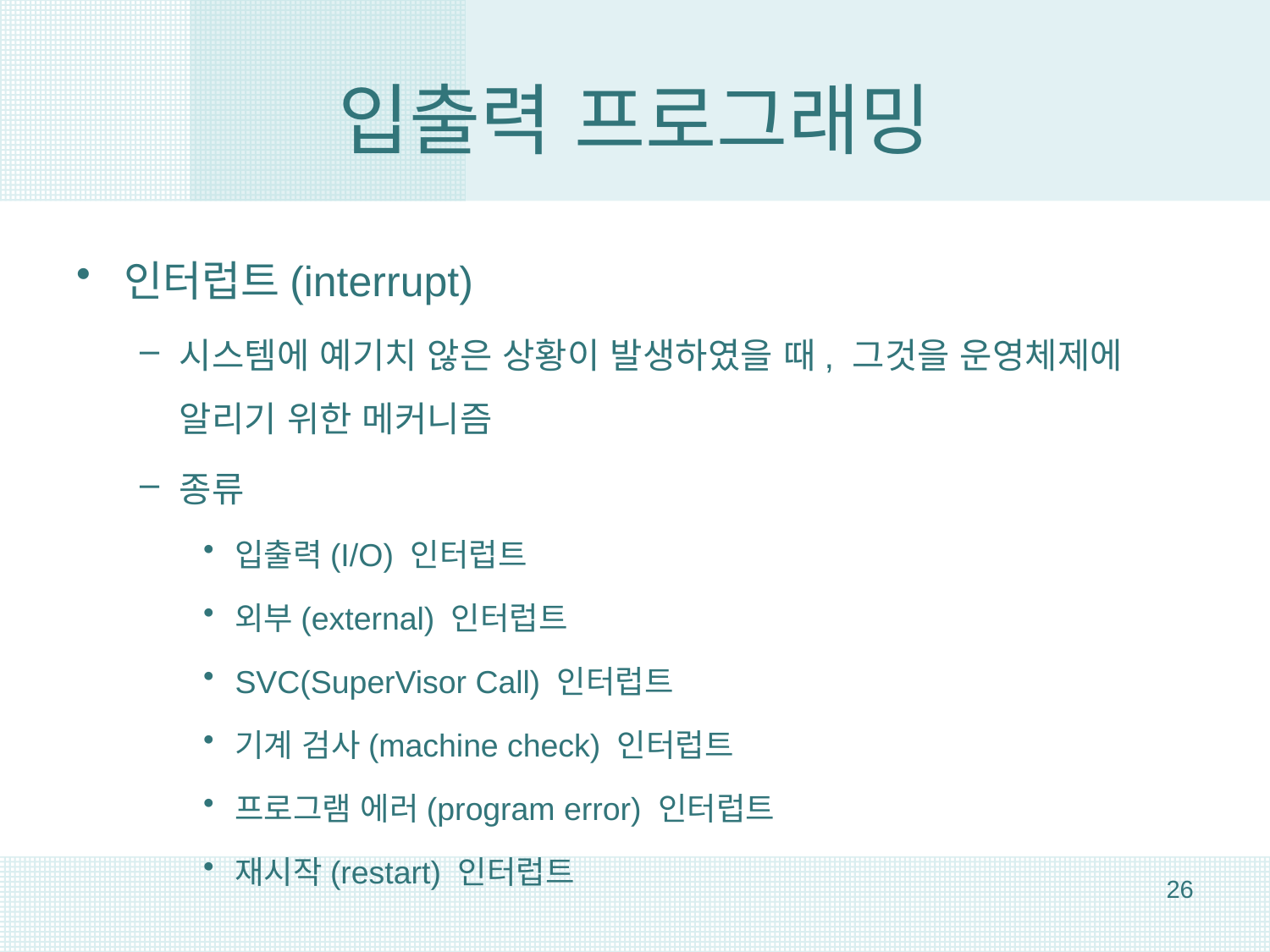

# 입출력 프로그래밍
인터럽트(interrupt)
시스템에 예기치 않은 상황이 발생하였을 때, 그것을 운영체제에 알리기 위한 메커니즘
종류
입출력(I/O) 인터럽트
외부(external) 인터럽트
SVC(SuperVisor Call) 인터럽트
기계 검사(machine check) 인터럽트
프로그램 에러(program error) 인터럽트
재시작(restart) 인터럽트

26